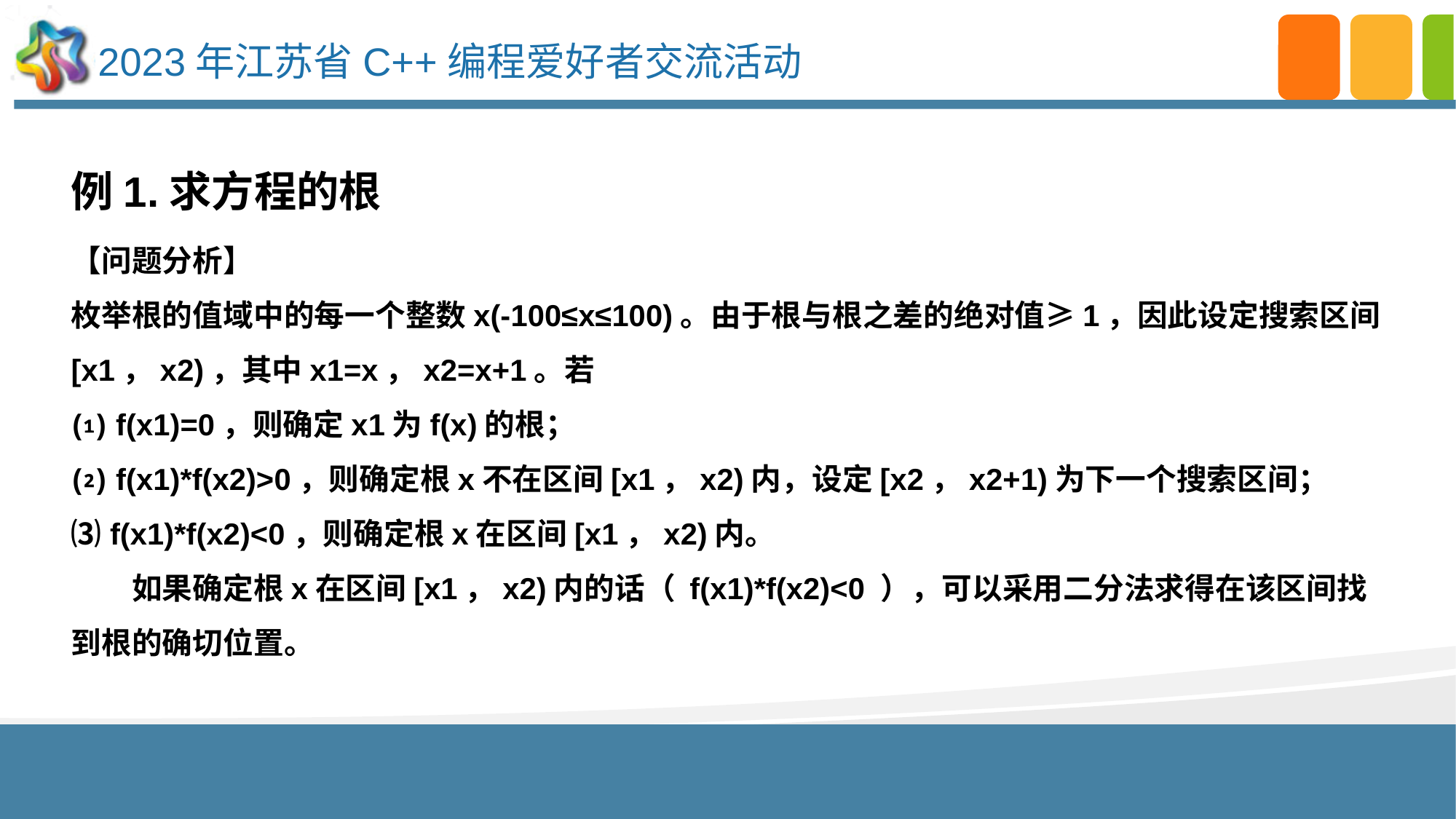

例1.求方程的根
【问题分析】
枚举根的值域中的每一个整数x(-100≤x≤100)。由于根与根之差的绝对值≥1，因此设定搜索区间[x1，x2)，其中x1=x，x2=x+1。若
⑴ f(x1)=0，则确定x1为f(x)的根；
⑵ f(x1)*f(x2)>0，则确定根x不在区间[x1，x2)内，设定[x2，x2+1)为下一个搜索区间；
⑶ f(x1)*f(x2)<0，则确定根x在区间[x1，x2)内。
如果确定根x在区间[x1，x2)内的话（ f(x1)*f(x2)<0 ），可以采用二分法求得在该区间找到根的确切位置。